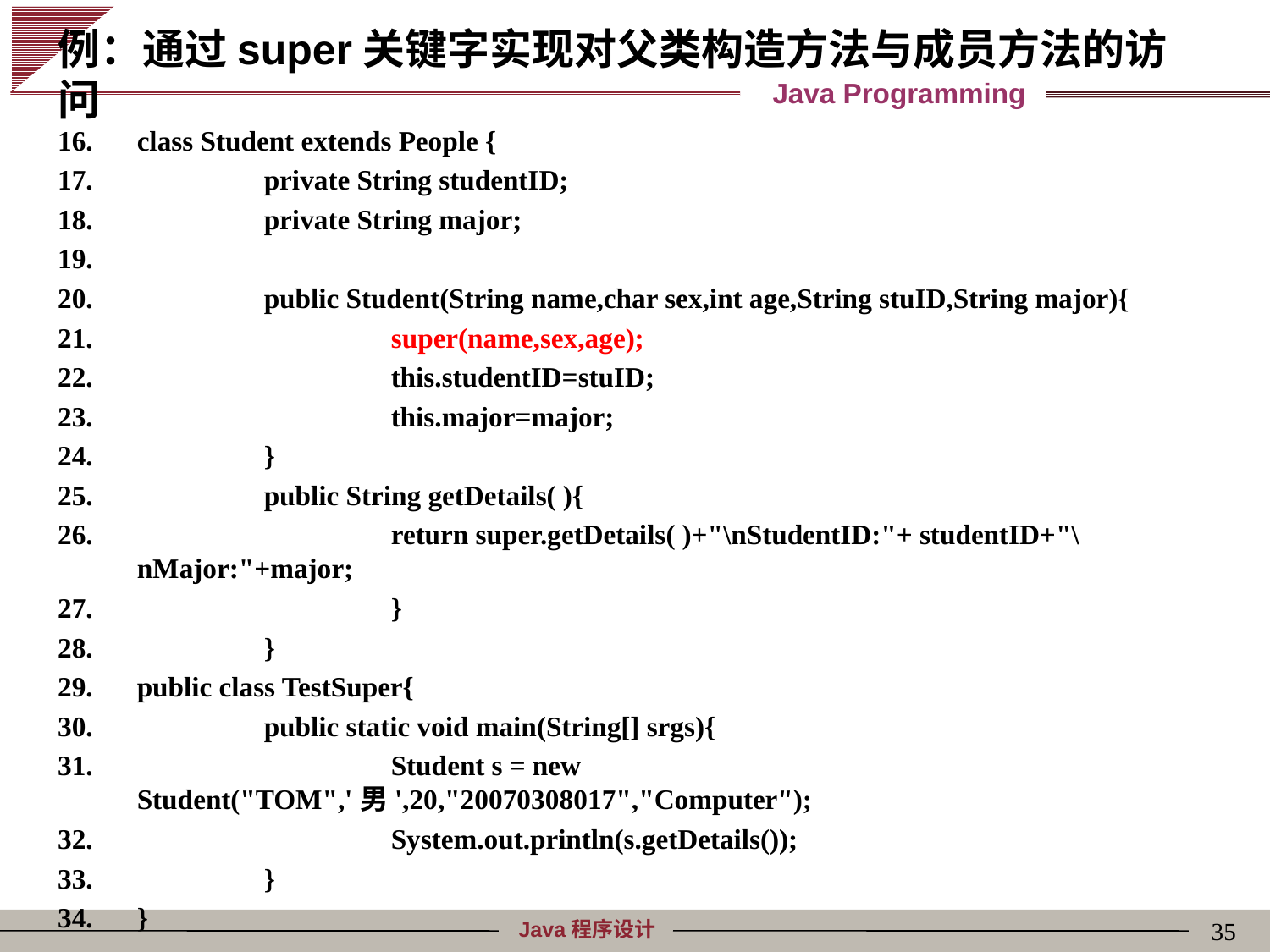

# 例：通过super关键字实现对父类构造方法与成员方法的访问
class Student extends People {
	private String studentID;
	private String major;

	public Student(String name,char sex,int age,String stuID,String major){
		super(name,sex,age);
		this.studentID=stuID;
		this.major=major;
	}
	public String getDetails( ){
		return super.getDetails( )+"\nStudentID:"+ studentID+"\nMajor:"+major;
		}
	}
public class TestSuper{
	public static void main(String[] srgs){
		Student s = new Student("TOM",'男',20,"20070308017","Computer");
		System.out.println(s.getDetails());
	}
}